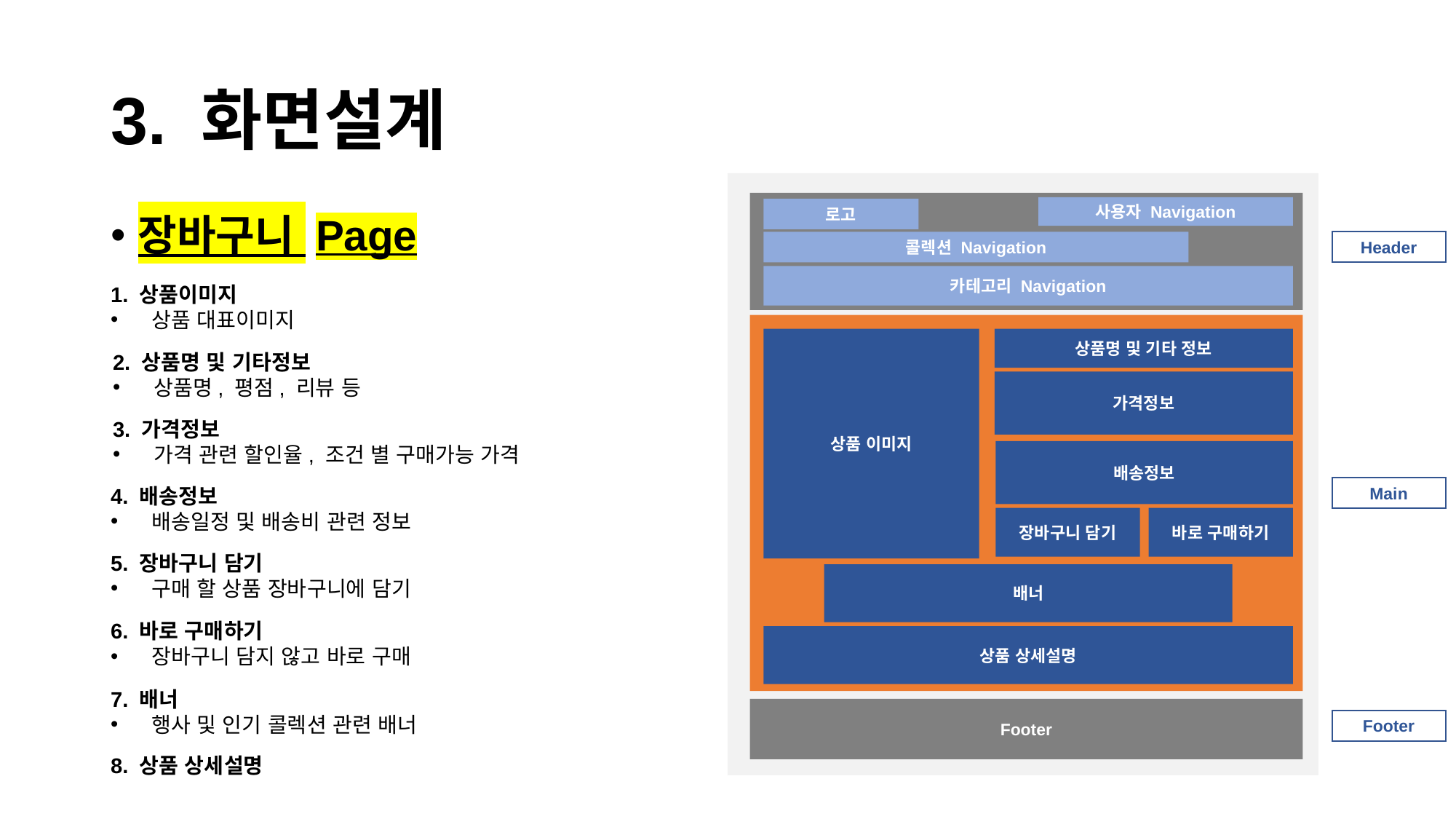

# 3. 화면설계

로고
사용자 Navigation
로고
장바구니 Page
콜렉션 Navigation
Header
카테고리 Navigation
1. 상품이미지
상품 대표이미지

상품 이미지
상품명 및 기타 정보
2. 상품명 및 기타정보
상품명, 평점, 리뷰 등
가격정보
3. 가격정보
가격 관련 할인율, 조건 별 구매가능 가격
배송정보
4. 배송정보
배송일정 및 배송비 관련 정보
Main
장바구니 담기
바로 구매하기
5. 장바구니 담기
구매 할 상품 장바구니에 담기
배너
6. 바로 구매하기
장바구니 담지 않고 바로 구매
상품 상세설명
7. 배너
행사 및 인기 콜렉션 관련 배너
Footer
Footer
8. 상품 상세설명